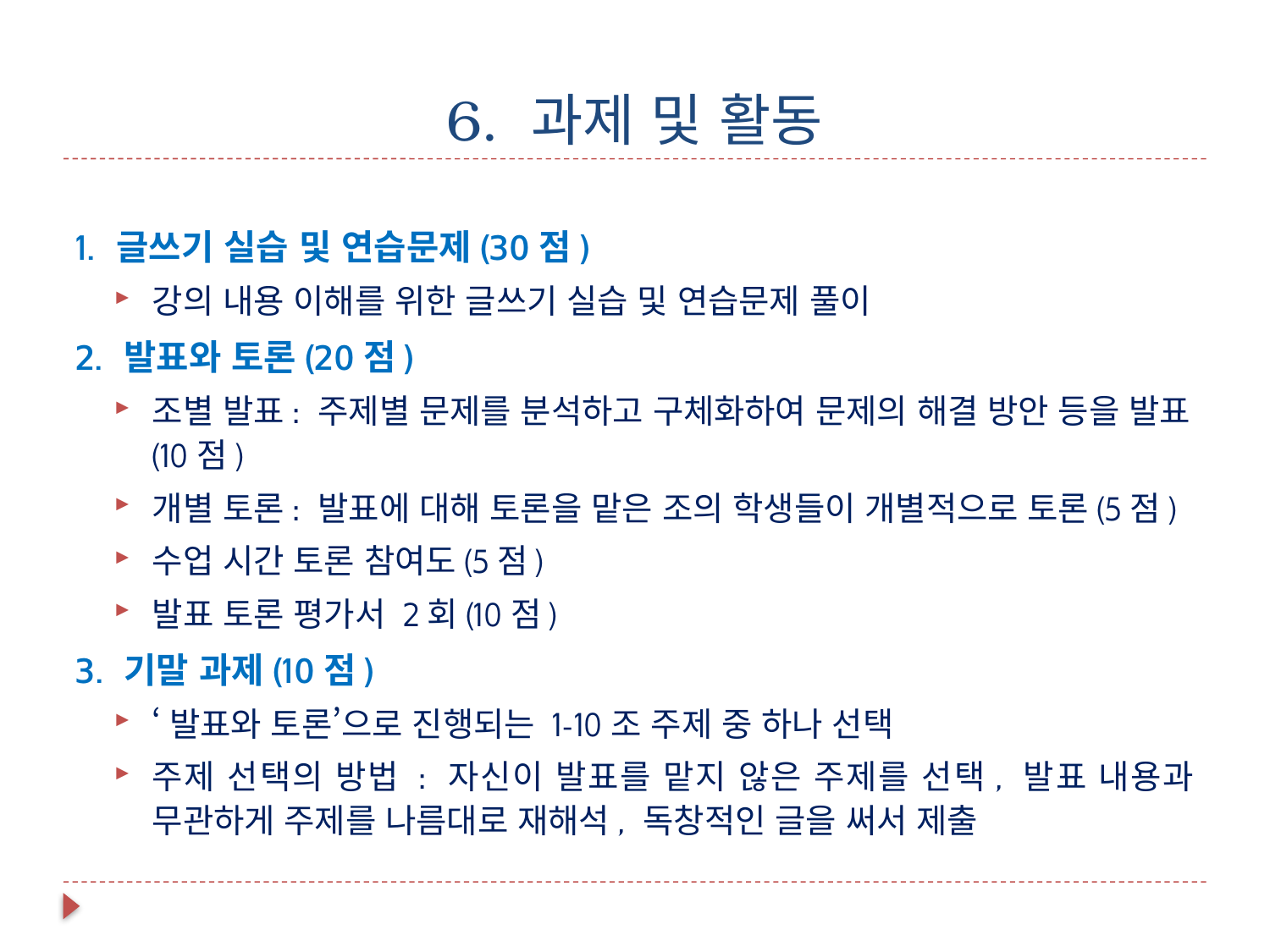

# 6. 과제 및 활동

1. 글쓰기 실습 및 연습문제(30점)
강의 내용 이해를 위한 글쓰기 실습 및 연습문제 풀이
2. 발표와 토론(20점)
조별 발표: 주제별 문제를 분석하고 구체화하여 문제의 해결 방안 등을 발표(10점)
개별 토론: 발표에 대해 토론을 맡은 조의 학생들이 개별적으로 토론(5점)
수업 시간 토론 참여도(5점)
발표 토론 평가서 2회(10점)
3. 기말 과제(10점)
‘발표와 토론’으로 진행되는 1-10조 주제 중 하나 선택
주제 선택의 방법 : 자신이 발표를 맡지 않은 주제를 선택, 발표 내용과 무관하게 주제를 나름대로 재해석, 독창적인 글을 써서 제출